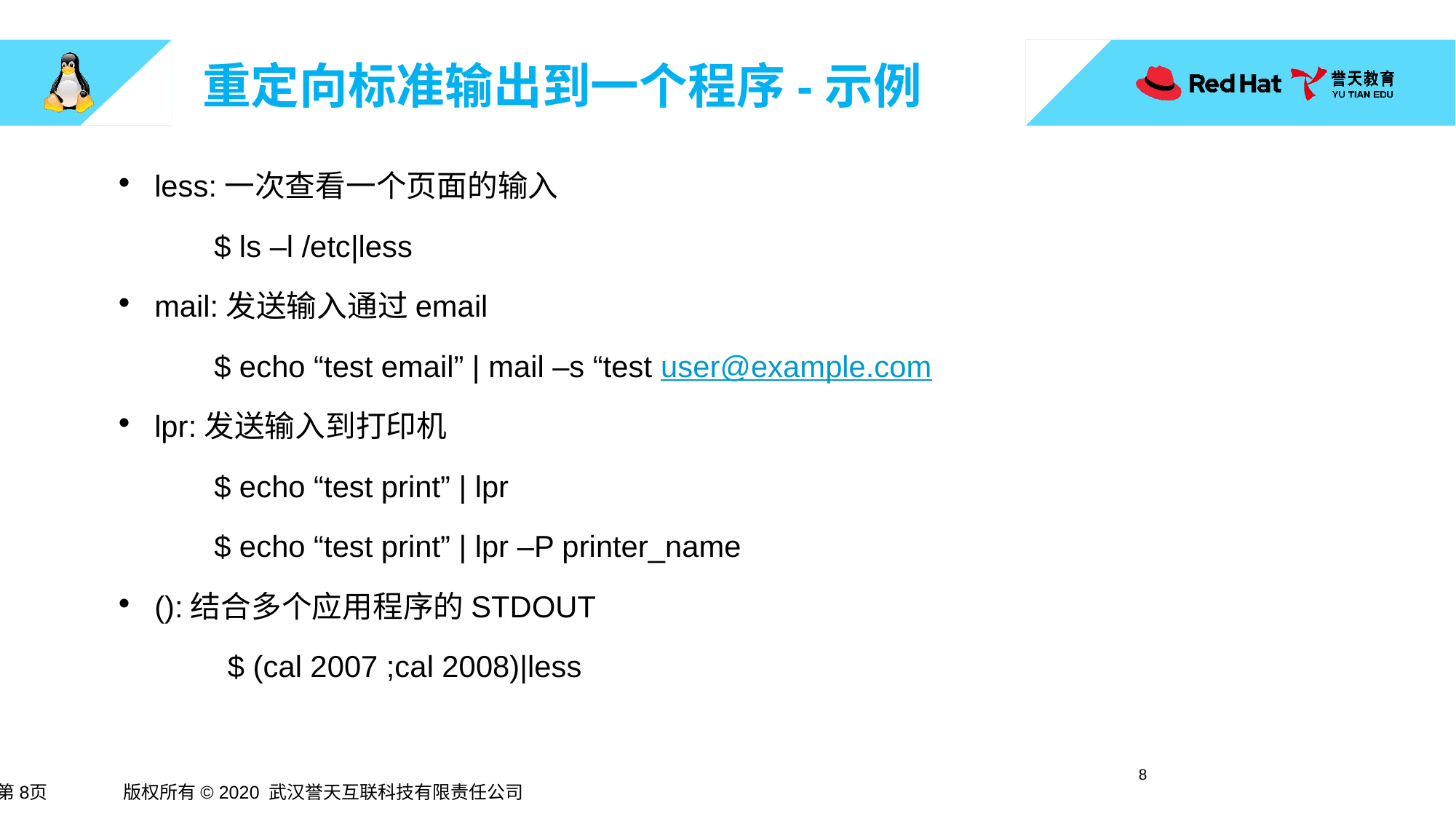

# 重定向标准输出到一个程序-示例
less:一次查看一个页面的输入
$ ls –l /etc|less
mail:发送输入通过email
$ echo “test email” | mail –s “test user@example.com
lpr:发送输入到打印机
$ echo “test print” | lpr
$ echo “test print” | lpr –P printer_name
():结合多个应用程序的STDOUT
	$ (cal 2007 ;cal 2008)|less

8